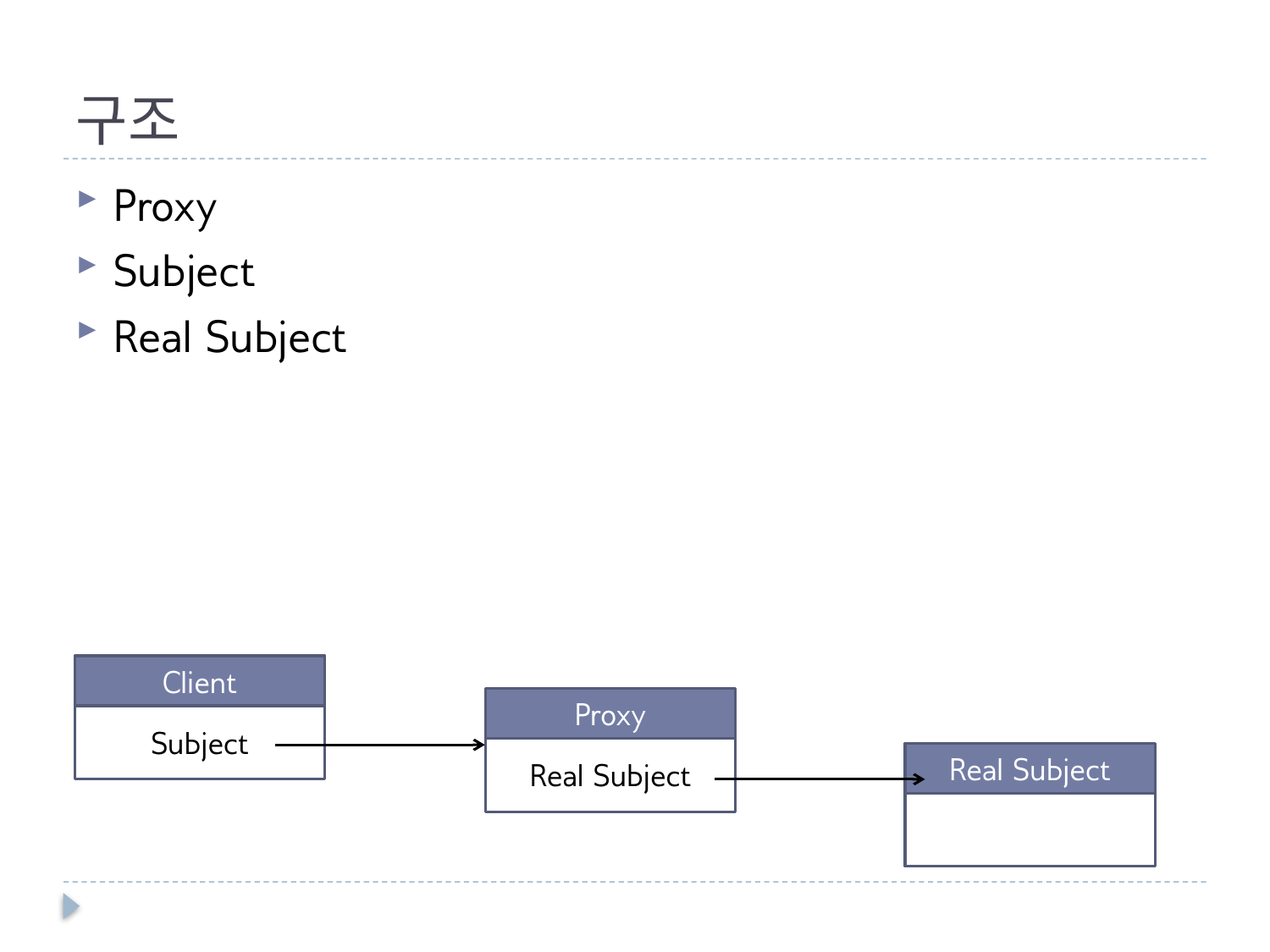

# 구조
Proxy
Subject
Real Subject

Client

Subject
Proxy

Real Subject
Real Subject